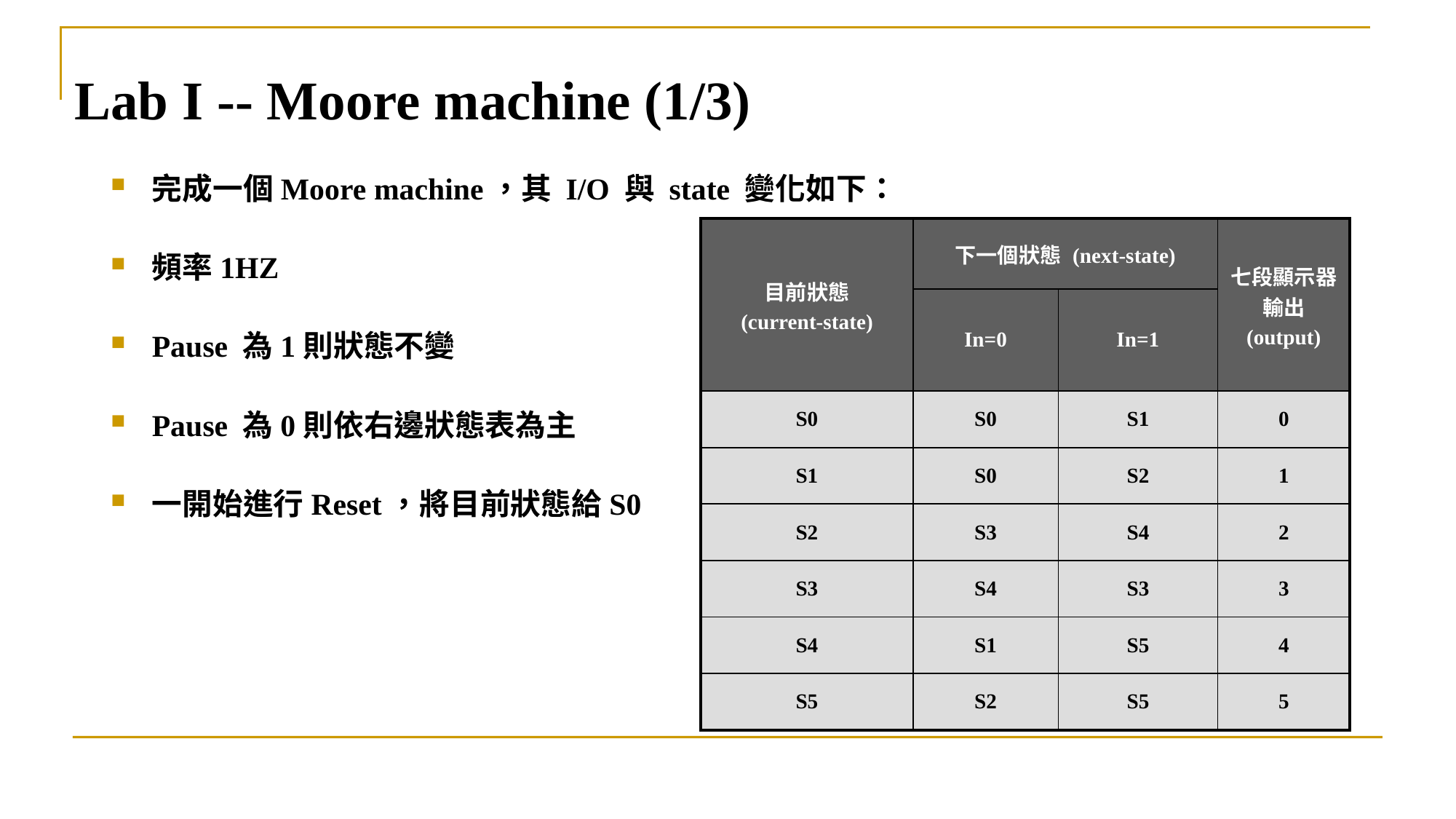

Lab I -- Moore machine (1/3)
完成一個Moore machine，其 I/O 與 state 變化如下：
頻率1HZ
Pause 為1則狀態不變
Pause 為0則依右邊狀態表為主
一開始進行Reset，將目前狀態給S0
| 目前狀態 (current-state) | 下一個狀態 (next-state) |  | 七段顯示器輸出 (output) |
| --- | --- | --- | --- |
|  | In=0 | In=1 |  |
| S0 | S0 | S1 | 0 |
| S1 | S0 | S2 | 1 |
| S2 | S3 | S4 | 2 |
| S3 | S4 | S3 | 3 |
| S4 | S1 | S5 | 4 |
| S5 | S2 | S5 | 5 |